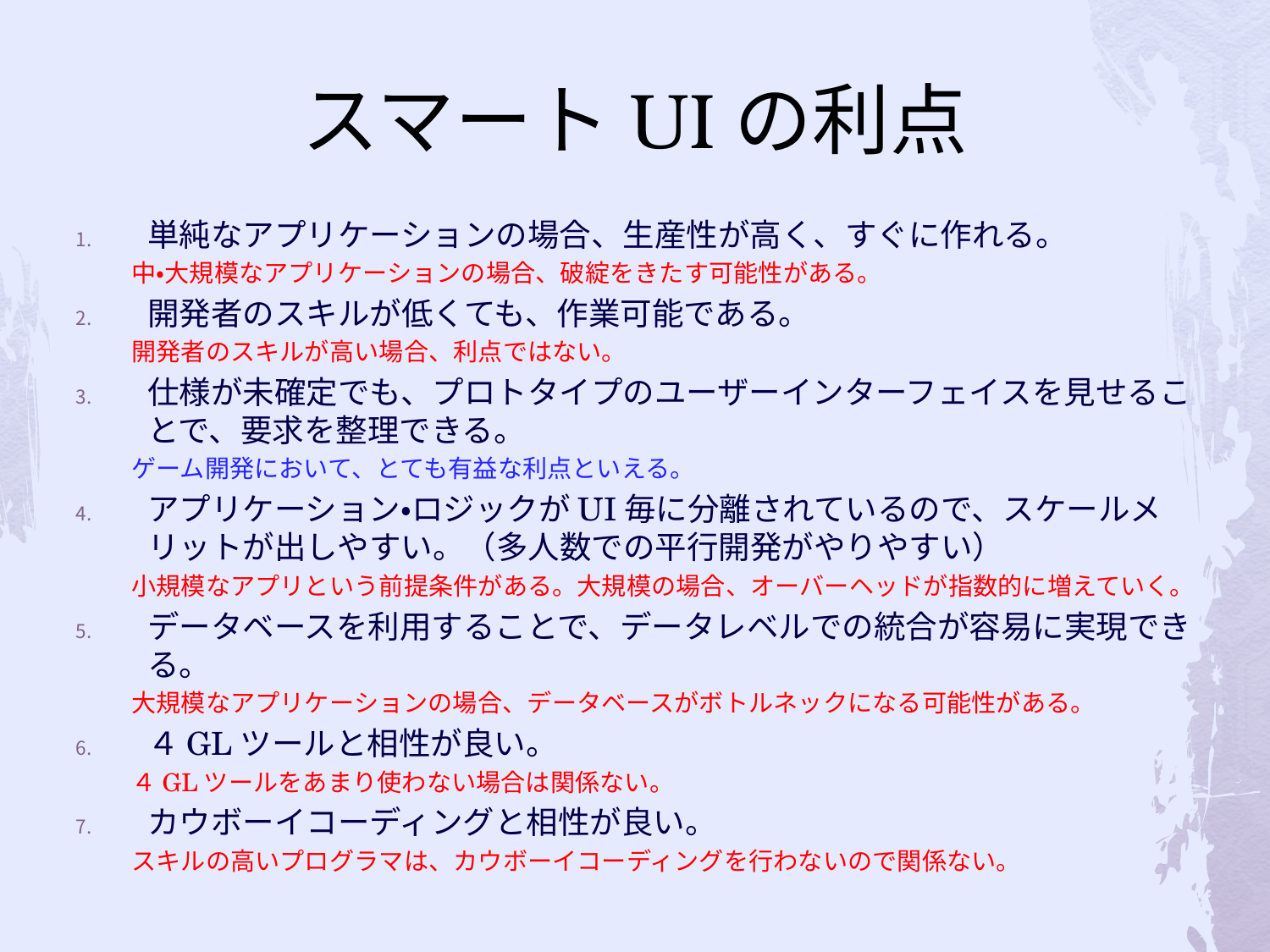

# スマートUIの利点
単純なアプリケーションの場合、生産性が高く、すぐに作れる。
中・大規模なアプリケーションの場合、破綻をきたす可能性がある。
開発者のスキルが低くても、作業可能である。
開発者のスキルが高い場合、利点ではない。
仕様が未確定でも、プロトタイプのユーザーインターフェイスを見せることで、要求を整理できる。
ゲーム開発において、とても有益な利点といえる。
アプリケーション・ロジックがUI毎に分離されているので、スケールメリットが出しやすい。（多人数での平行開発がやりやすい）
小規模なアプリという前提条件がある。大規模の場合、オーバーヘッドが指数的に増えていく。
データベースを利用することで、データレベルでの統合が容易に実現できる。
大規模なアプリケーションの場合、データベースがボトルネックになる可能性がある。
４GLツールと相性が良い。
４GLツールをあまり使わない場合は関係ない。
カウボーイコーディングと相性が良い。
スキルの高いプログラマは、カウボーイコーディングを行わないので関係ない。